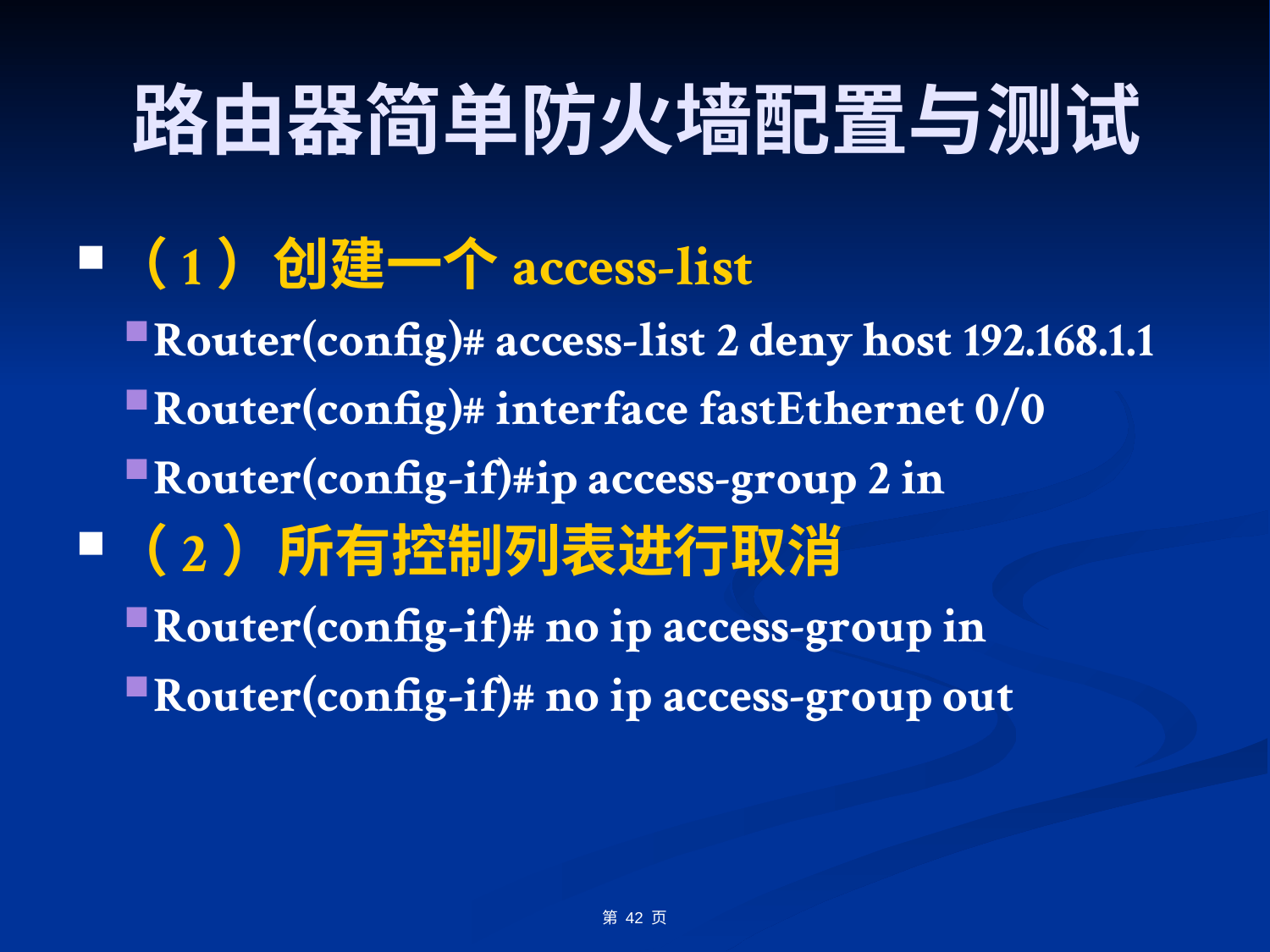

# 路由器简单防火墙配置与测试
（1）创建一个access-list
Router(config)# access-list 2 deny host 192.168.1.1
Router(config)# interface fastEthernet 0/0
Router(config-if)#ip access-group 2 in
（2）所有控制列表进行取消
Router(config-if)# no ip access-group in
Router(config-if)# no ip access-group out

第 42 页